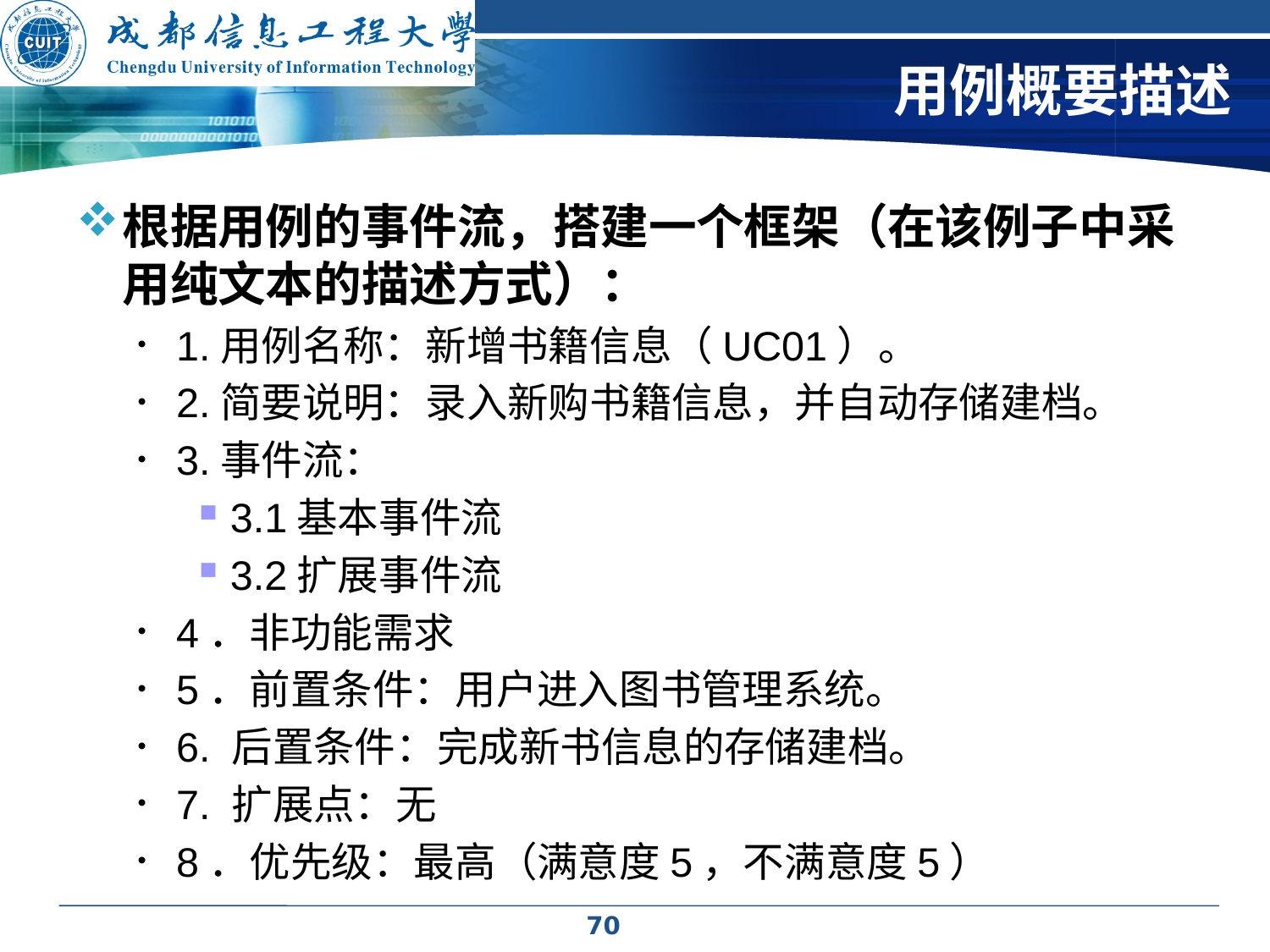

# 用例概要描述
根据用例的事件流，搭建一个框架（在该例子中采用纯文本的描述方式）：
1.用例名称：新增书籍信息（UC01）。
2.简要说明：录入新购书籍信息，并自动存储建档。
3.事件流：
3.1基本事件流
3.2扩展事件流
4．非功能需求
5．前置条件：用户进入图书管理系统。
6. 后置条件：完成新书信息的存储建档。
7. 扩展点：无
8．优先级：最高（满意度5，不满意度5）

70